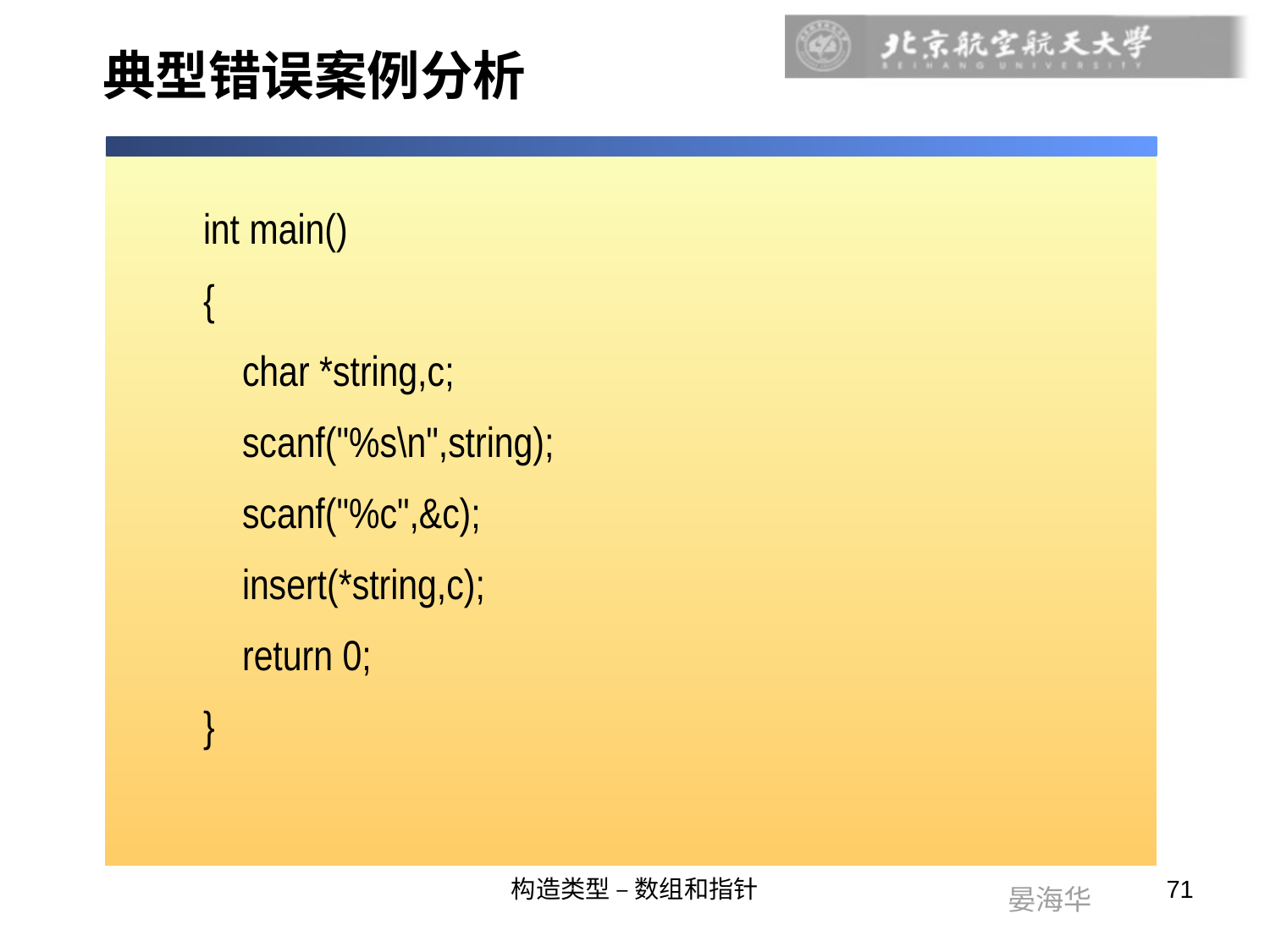

# 典型错误案例分析
int main()
{
    char *string,c;
    scanf("%s\n",string);
    scanf("%c",&c);
    insert(*string,c);
    return 0;
}
构造类型 – 数组和指针
71